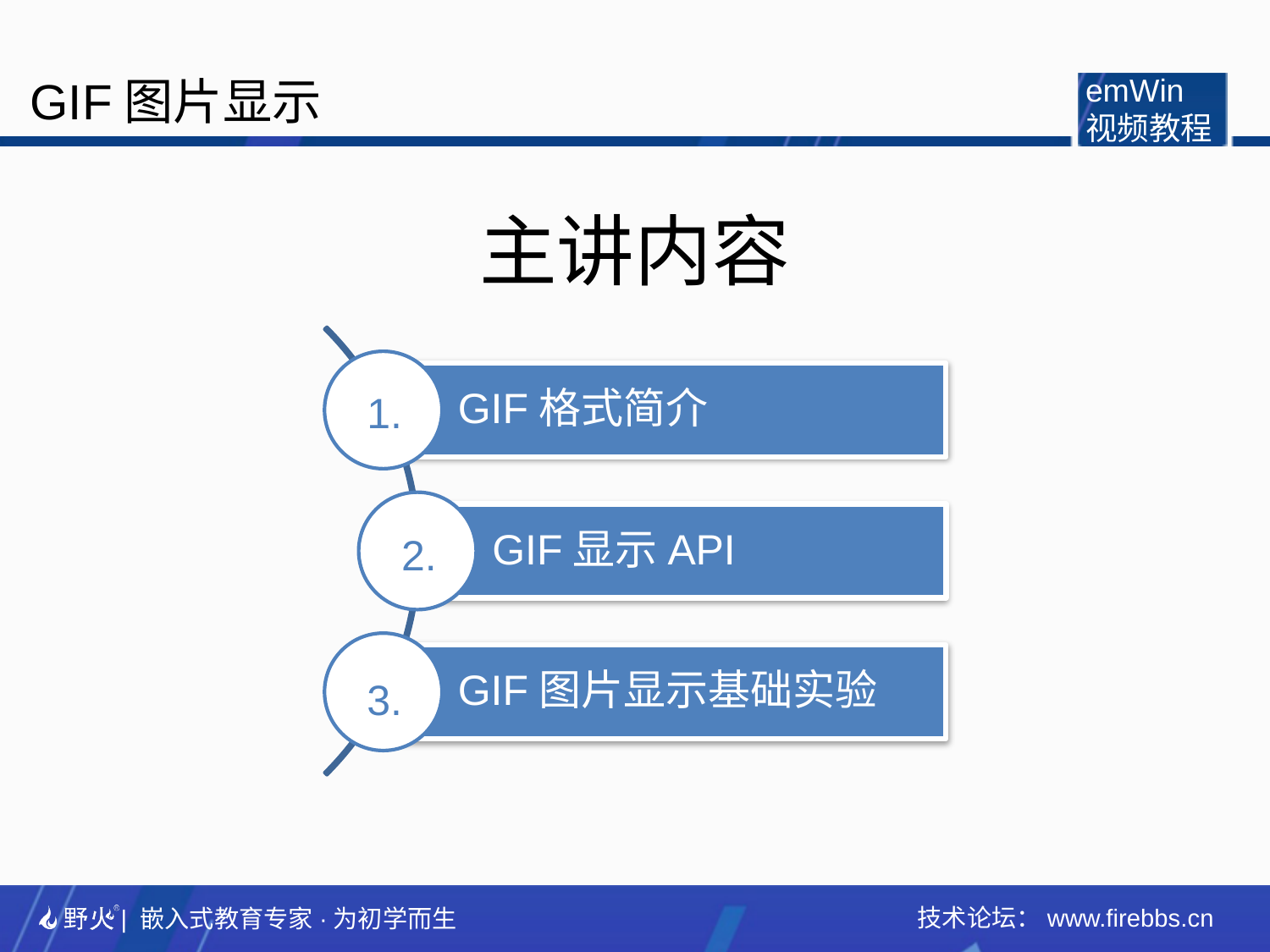

GIF图片显示
emWin
视频教程
主讲内容
GIF格式简介
GIF显示API
GIF图片显示基础实验
1.
2.
3.